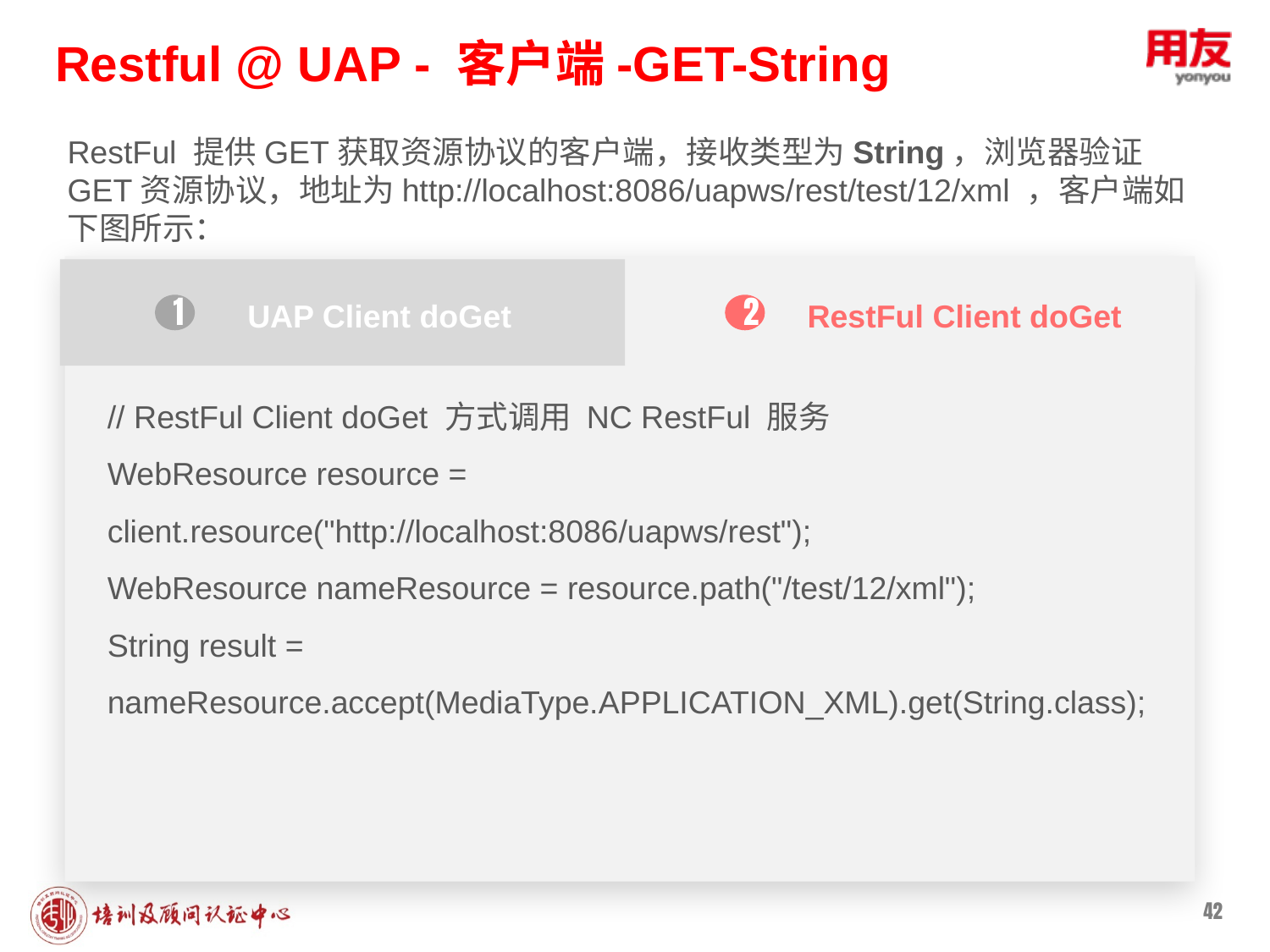

Restful @ UAP - 客户端-GET-String
RestFul 提供GET获取资源协议的客户端，接收类型为String，浏览器验证GET资源协议，地址为http://localhost:8086/uapws/rest/test/12/xml ，客户端如下图所示：

UAP Client doGet
1

RestFul Client doGet
2
// RestFul Client doGet 方式调用 NC RestFul 服务
WebResource resource = client.resource("http://localhost:8086/uapws/rest");
WebResource nameResource = resource.path("/test/12/xml");
String result = nameResource.accept(MediaType.APPLICATION_XML).get(String.class);